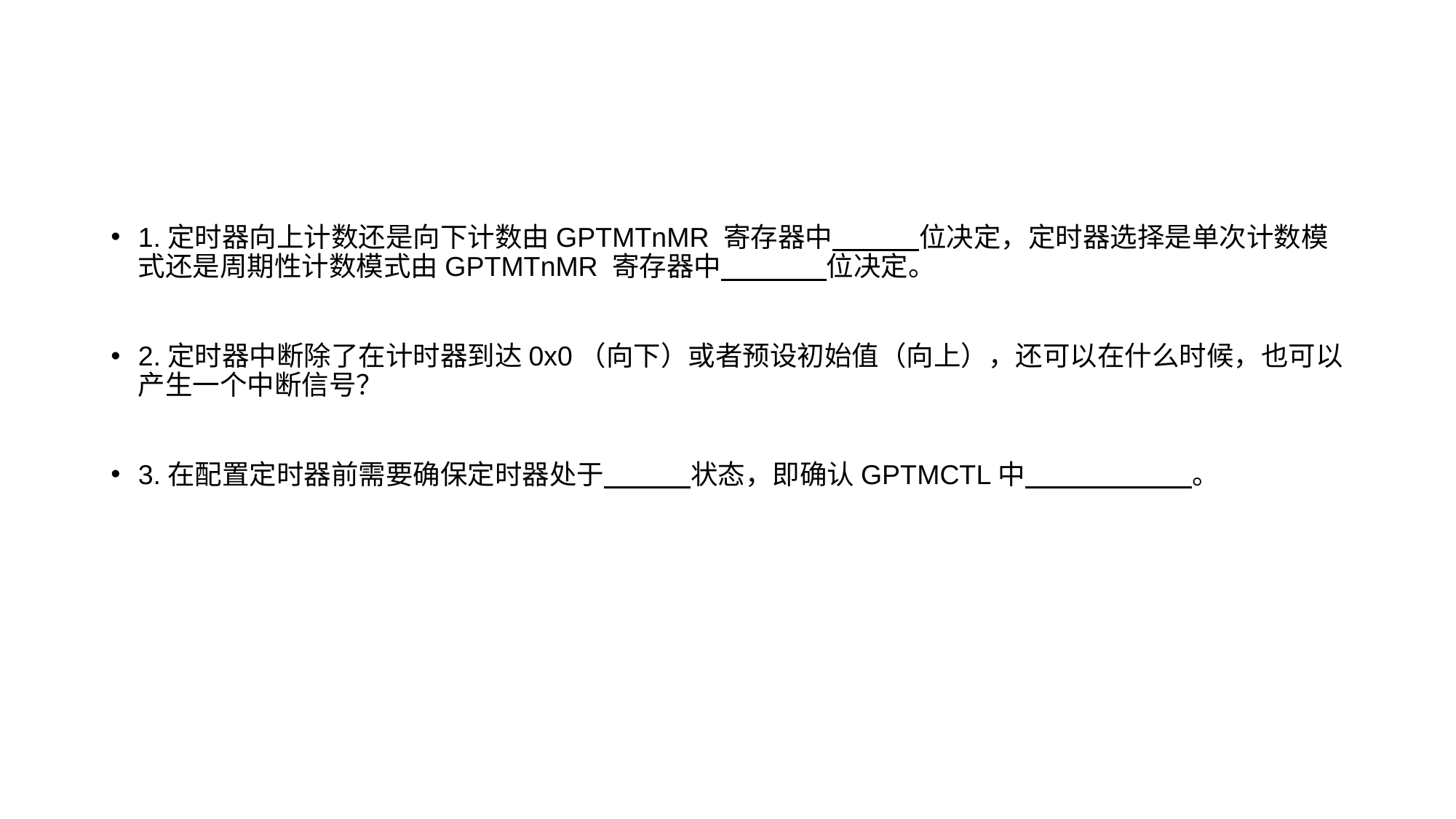

#
1.定时器向上计数还是向下计数由GPTMTnMR 寄存器中              位决定，定时器选择是单次计数模式还是周期性计数模式由GPTMTnMR 寄存器中                 位决定。

2.定时器中断除了在计时器到达0x0（向下）或者预设初始值（向上），还可以在什么时候，也可以产生一个中断信号？

3.在配置定时器前需要确保定时器处于              状态，即确认GPTMCTL中                           。